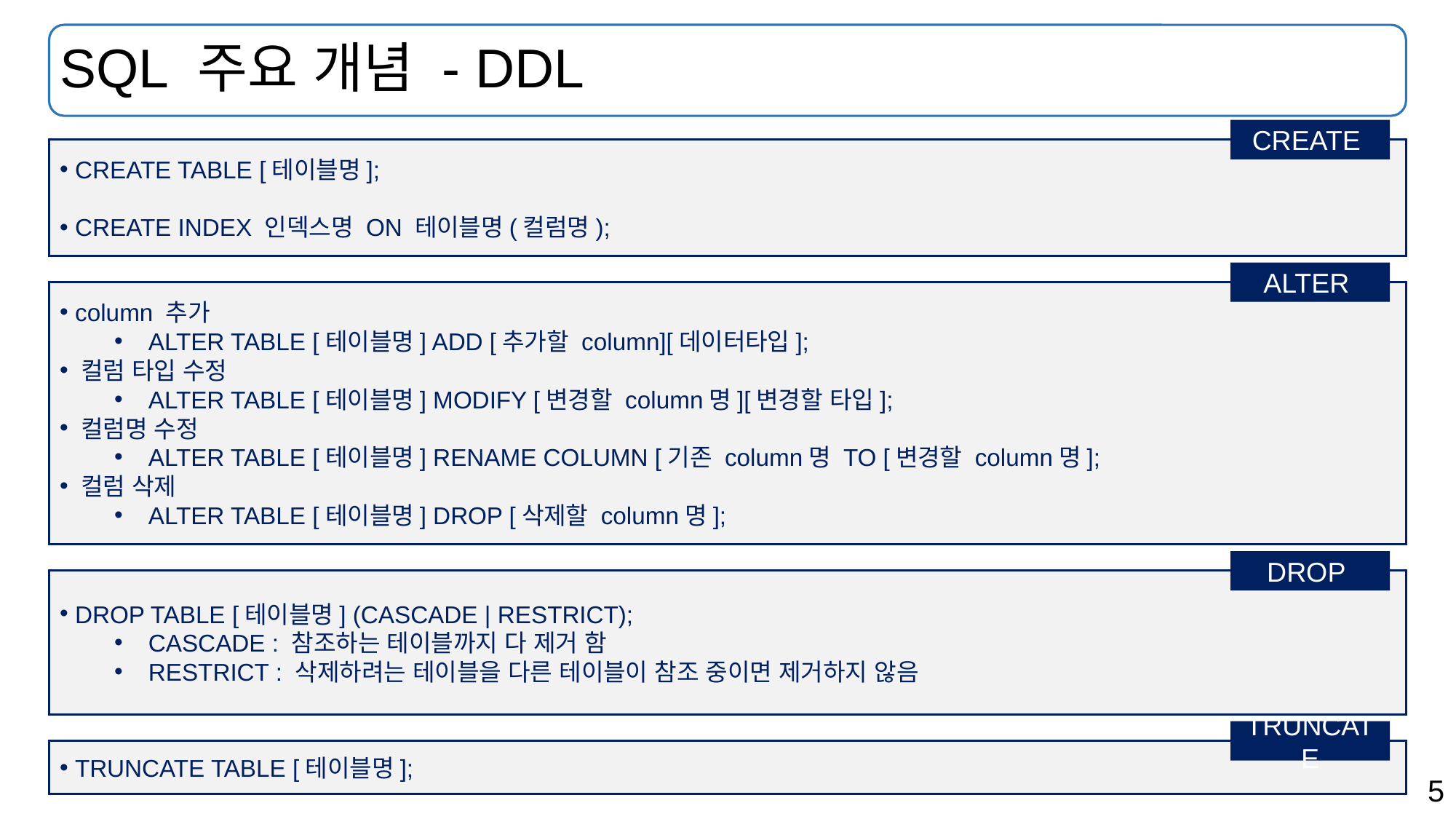

# SQL 주요 개념 - DDL
CREATE
 CREATE TABLE [테이블명];

 CREATE INDEX 인덱스명 ON 테이블명(컬럼명);
ALTER
 column 추가
ALTER TABLE [테이블명] ADD [추가할 column][데이터타입];
 컬럼 타입 수정
ALTER TABLE [테이블명] MODIFY [변경할 column명][변경할 타입];
 컬럼명 수정
ALTER TABLE [테이블명] RENAME COLUMN [기존 column명 TO [변경할 column명];
 컬럼 삭제
ALTER TABLE [테이블명] DROP [삭제할 column명];
DROP
 DROP TABLE [테이블명] (CASCADE | RESTRICT);
CASCADE : 참조하는 테이블까지 다 제거 함
RESTRICT : 삭제하려는 테이블을 다른 테이블이 참조 중이면 제거하지 않음
TRUNCATE
 TRUNCATE TABLE [테이블명];